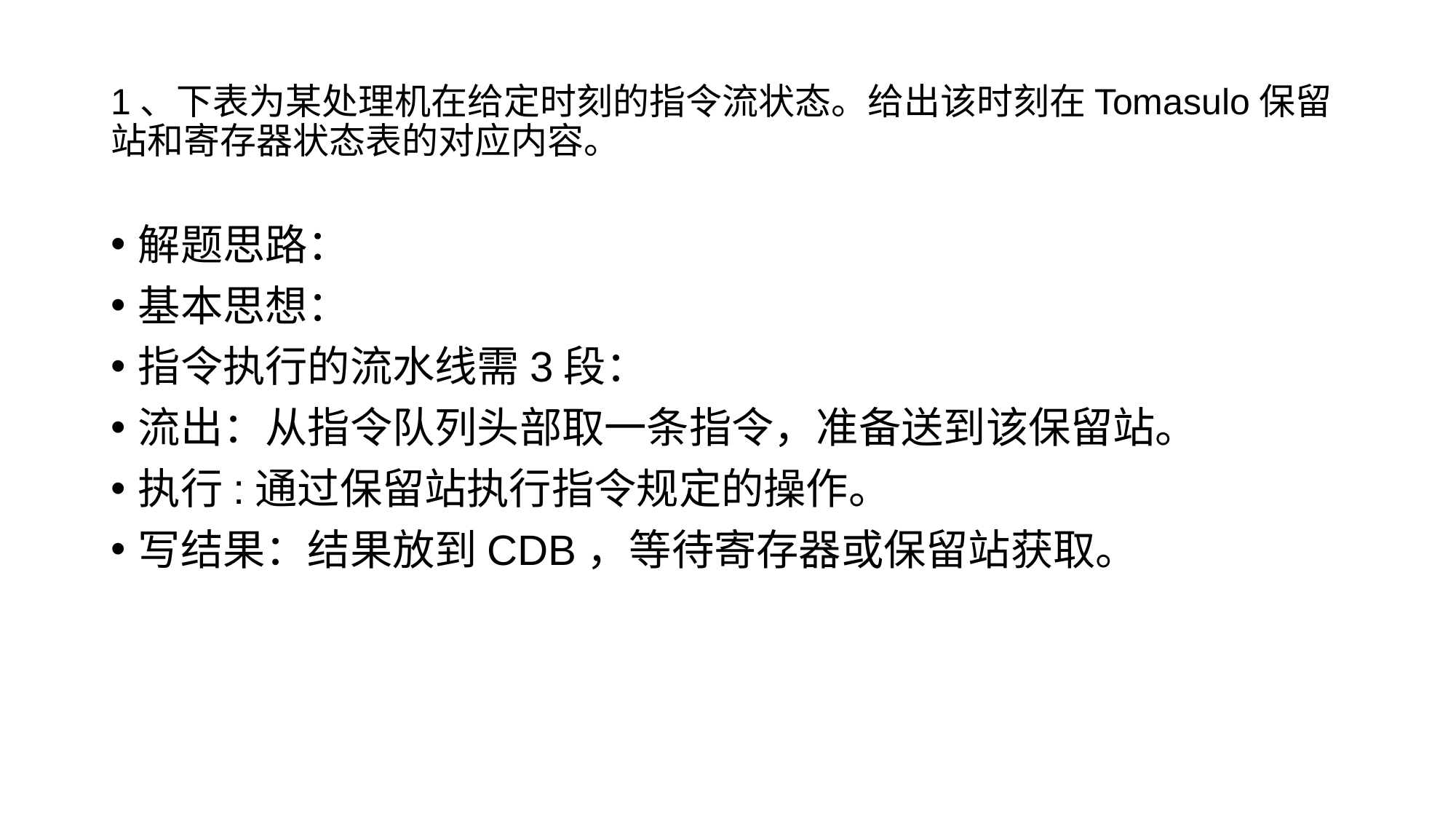

# 1、下表为某处理机在给定时刻的指令流状态。给出该时刻在Tomasulo保留站和寄存器状态表的对应内容。
解题思路：
基本思想：
指令执行的流水线需3段：
流出：从指令队列头部取一条指令，准备送到该保留站。
执行:通过保留站执行指令规定的操作。
写结果：结果放到CDB，等待寄存器或保留站获取。